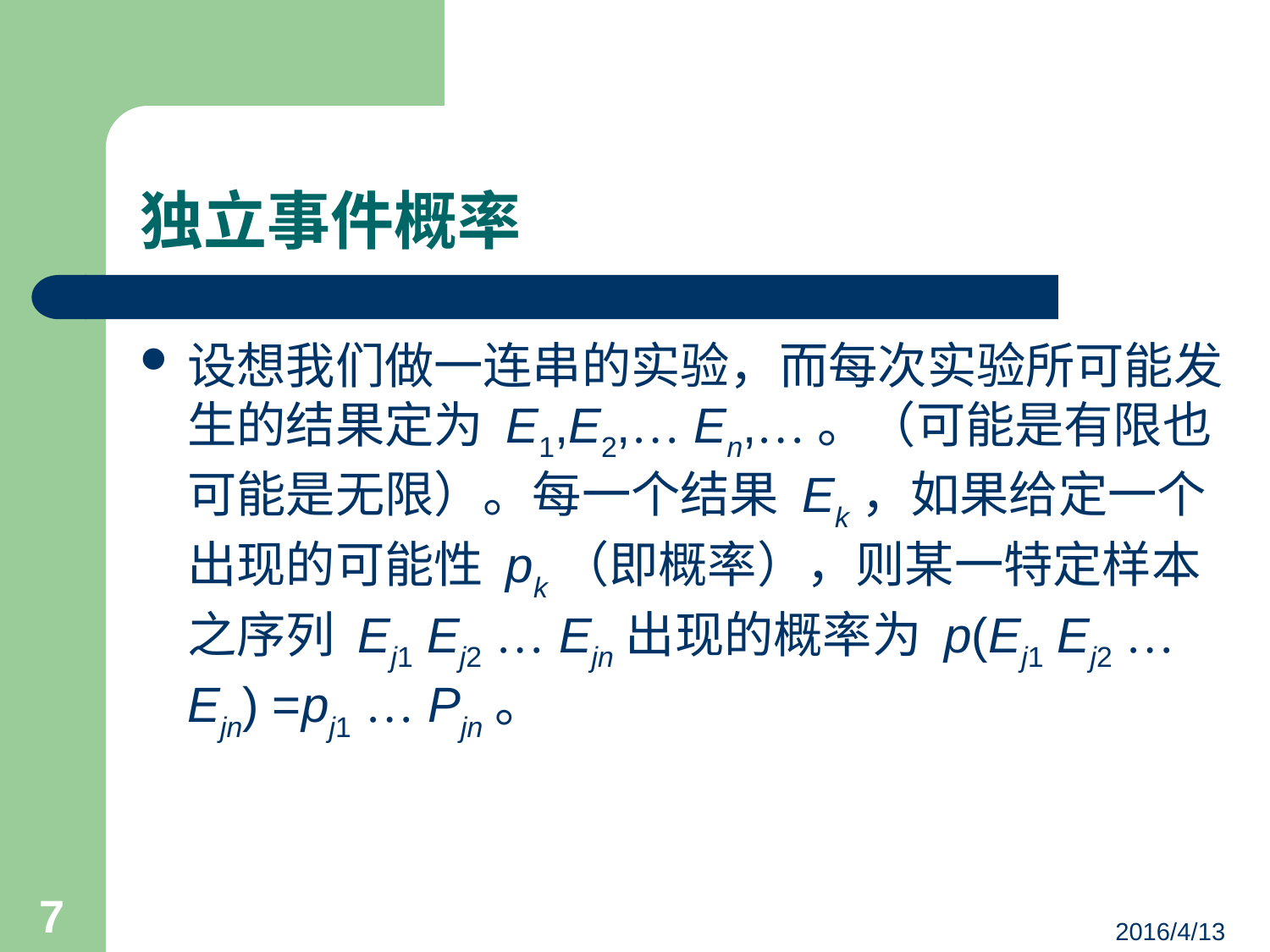

# 独立事件概率
设想我们做一连串的实验，而每次实验所可能发生的结果定为 E1,E2,… En,…。（可能是有限也可能是无限）。每一个结果 Ek，如果给定一个出现的可能性 pk（即概率），则某一特定样本之序列 Ej1 Ej2 … Ejn出现的概率为 p(Ej1 Ej2 … Ejn) =pj1 … Pjn。
7
2016/4/13